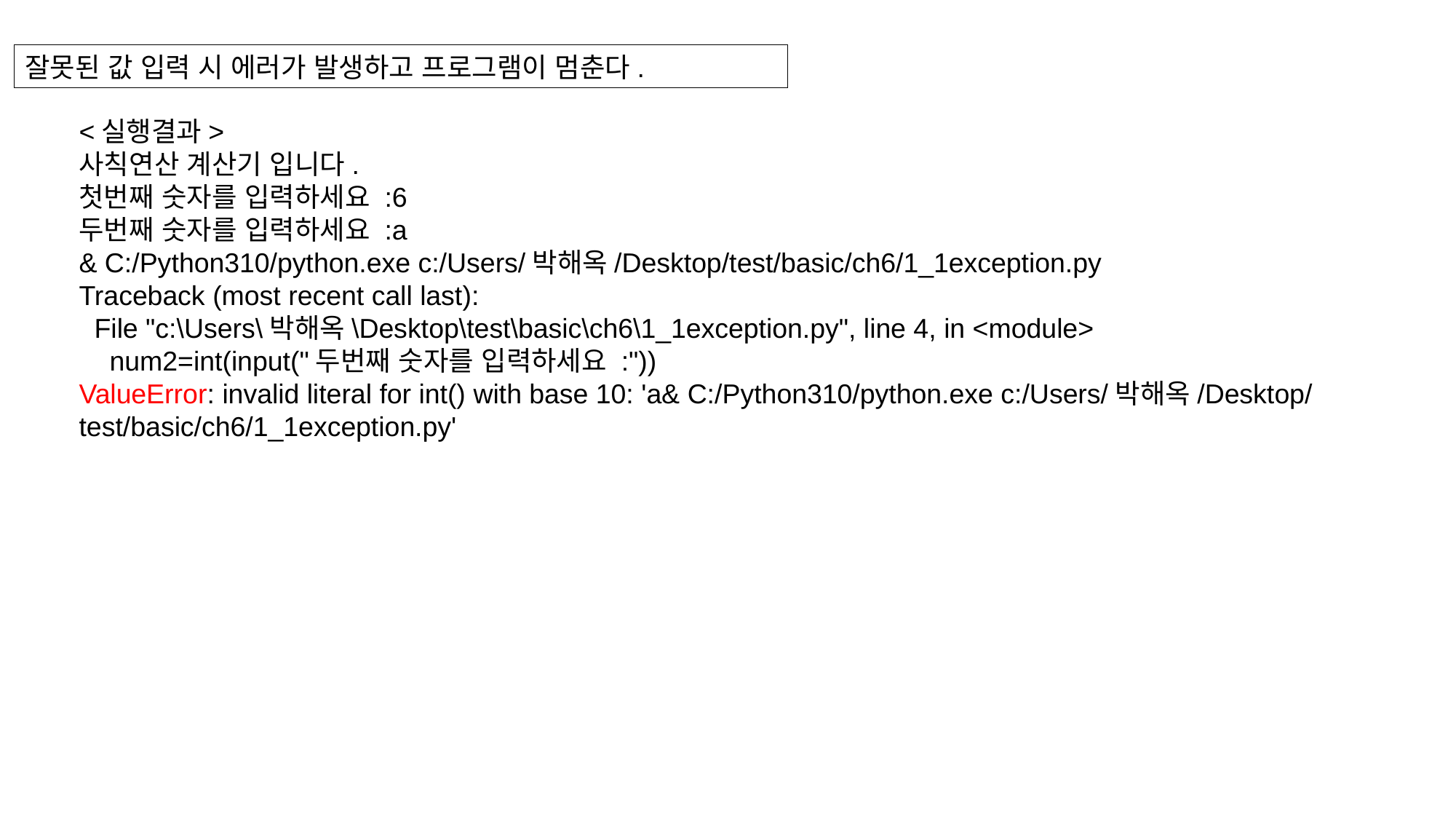

잘못된 값 입력 시 에러가 발생하고 프로그램이 멈춘다.
<실행결과>
사칙연산 계산기 입니다.
첫번째 숫자를 입력하세요 :6
두번째 숫자를 입력하세요 :a
& C:/Python310/python.exe c:/Users/박해옥/Desktop/test/basic/ch6/1_1exception.py
Traceback (most recent call last):
  File "c:\Users\박해옥\Desktop\test\basic\ch6\1_1exception.py", line 4, in <module>
    num2=int(input("두번째 숫자를 입력하세요 :"))
ValueError: invalid literal for int() with base 10: 'a& C:/Python310/python.exe c:/Users/박해옥/Desktop/test/basic/ch6/1_1exception.py'